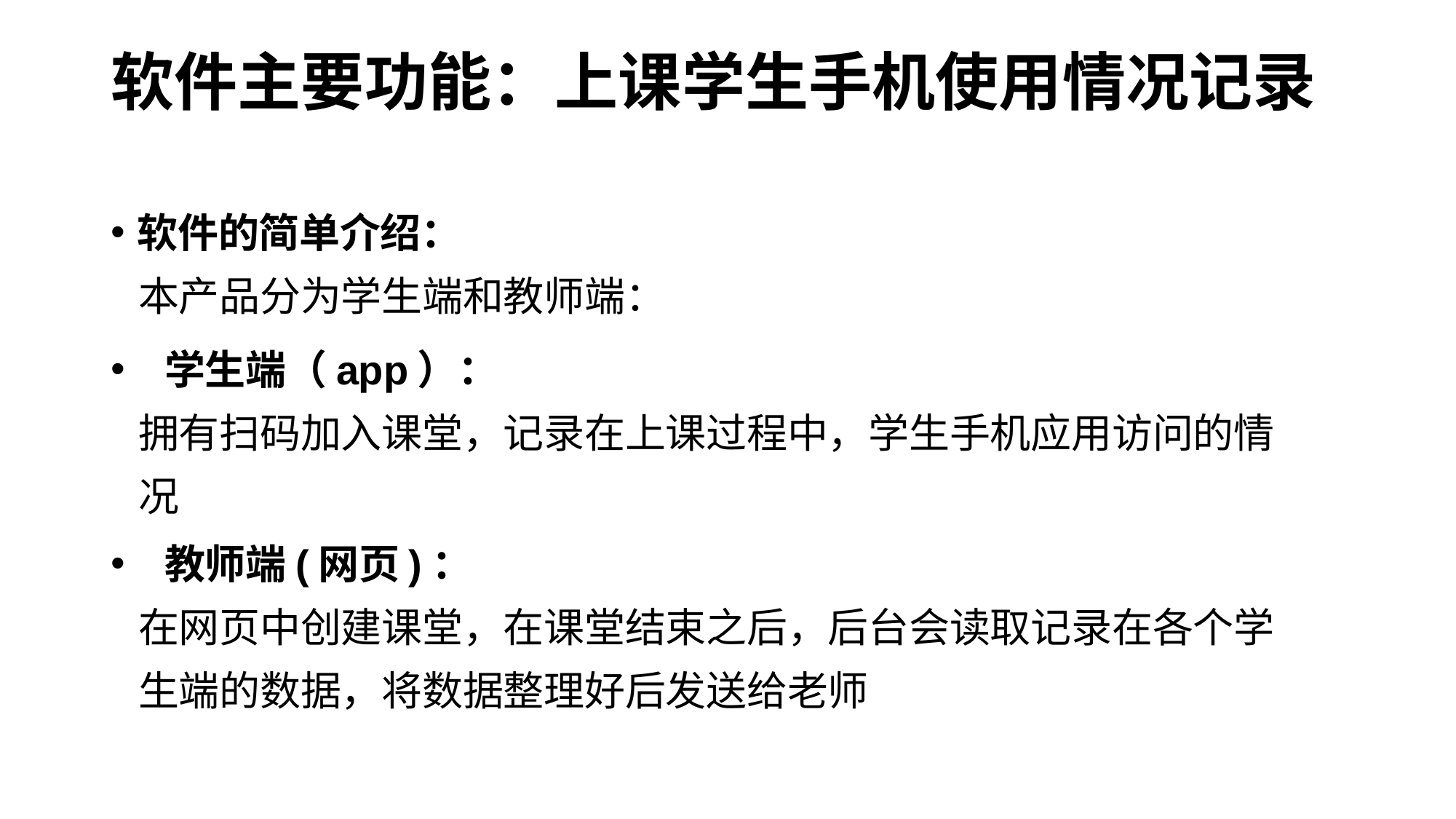

# 软件主要功能：上课学生手机使用情况记录
软件的简单介绍：
  本产品分为学生端和教师端：
  学生端（app）：
  拥有扫码加入课堂，记录在上课过程中，学生手机应用访问的情
  况
  教师端(网页)：
  在网页中创建课堂，在课堂结束之后，后台会读取记录在各个学
  生端的数据，将数据整理好后发送给老师